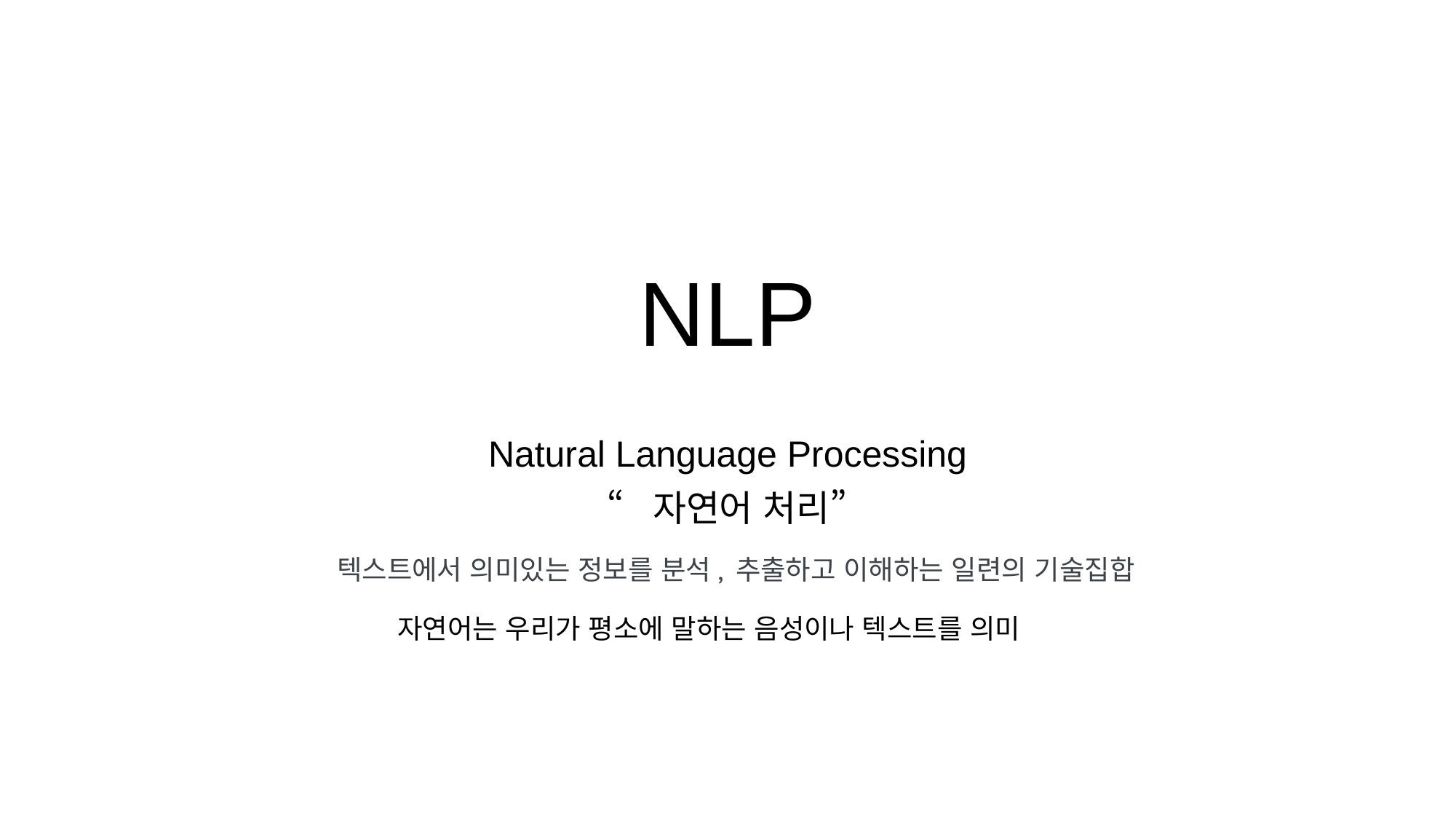

# NLP
Natural Language Processing
“자연어 처리”
텍스트에서 의미있는 정보를 분석, 추출하고 이해하는 일련의 기술집합
자연어는 우리가 평소에 말하는 음성이나 텍스트를 의미